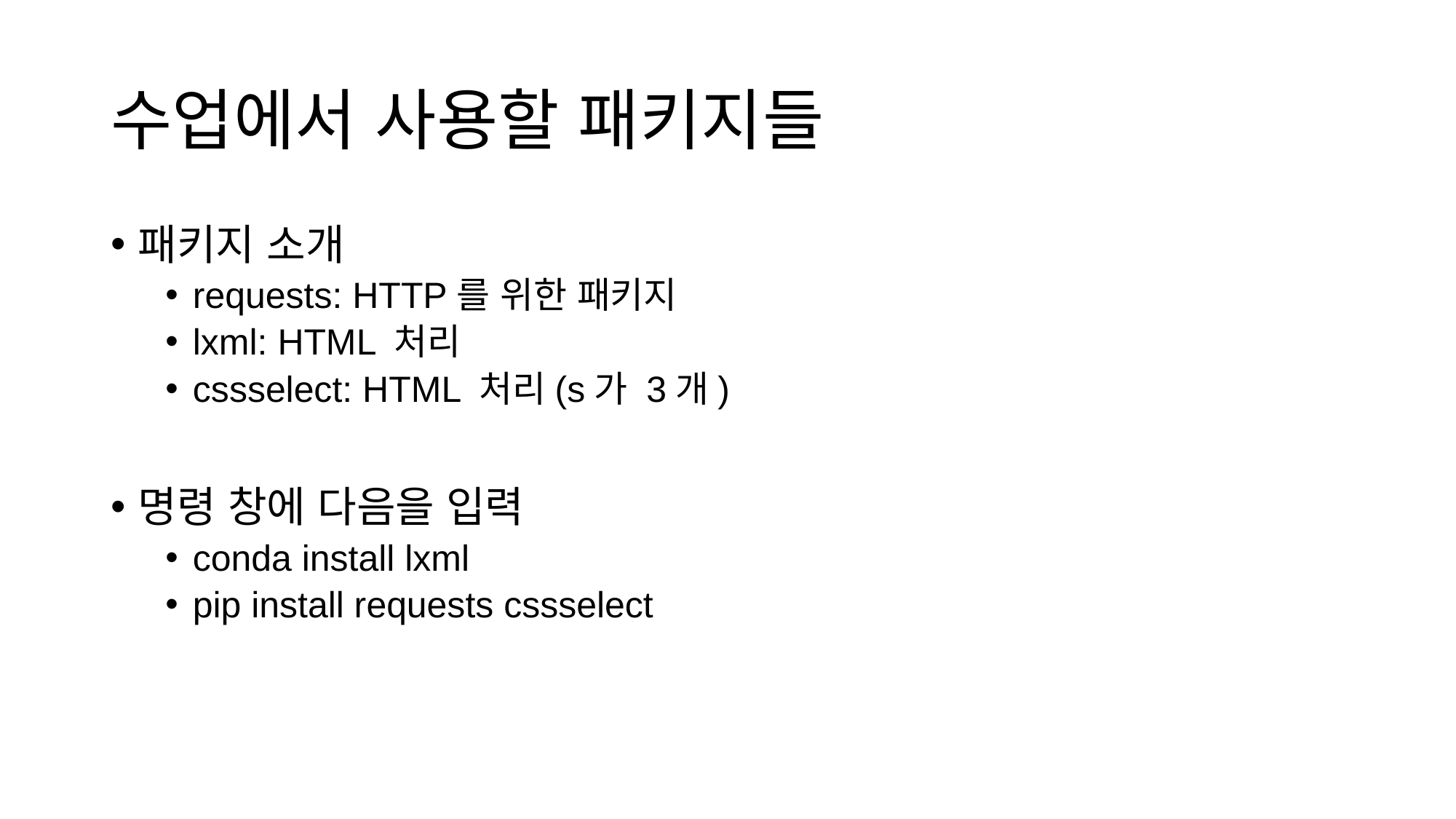

# 수업에서 사용할 패키지들
패키지 소개
requests: HTTP를 위한 패키지
lxml: HTML 처리
cssselect: HTML 처리(s가 3개)

명령 창에 다음을 입력
conda install lxml
pip install requests cssselect